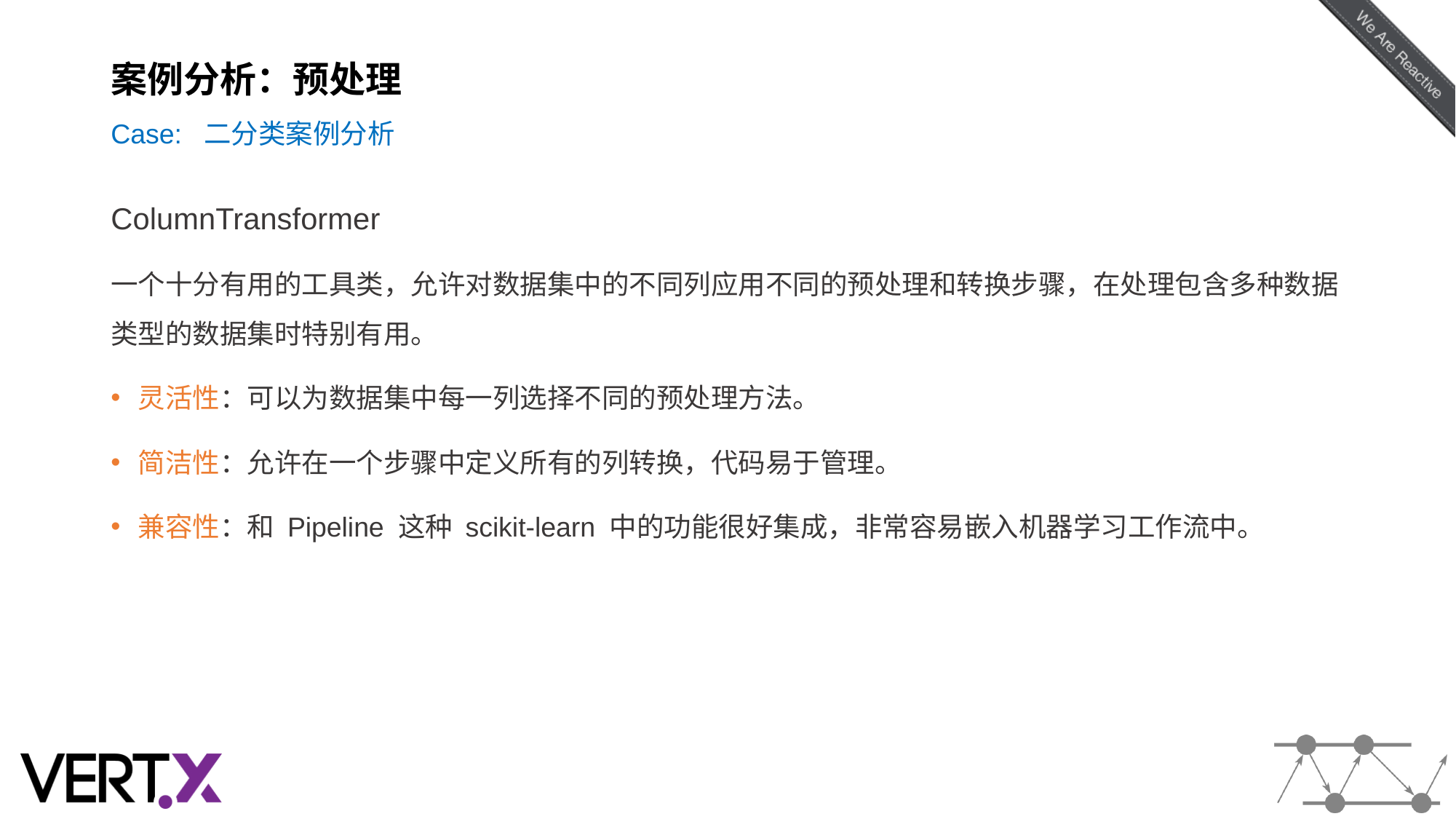

# 案例分析：预处理 Case:  二分类案例分析
ColumnTransformer
一个十分有用的工具类，允许对数据集中的不同列应用不同的预处理和转换步骤，在处理包含多种数据类型的数据集时特别有用。
灵活性：可以为数据集中每一列选择不同的预处理方法。
简洁性：允许在一个步骤中定义所有的列转换，代码易于管理。
兼容性：和 Pipeline 这种 scikit-learn 中的功能很好集成，非常容易嵌入机器学习工作流中。